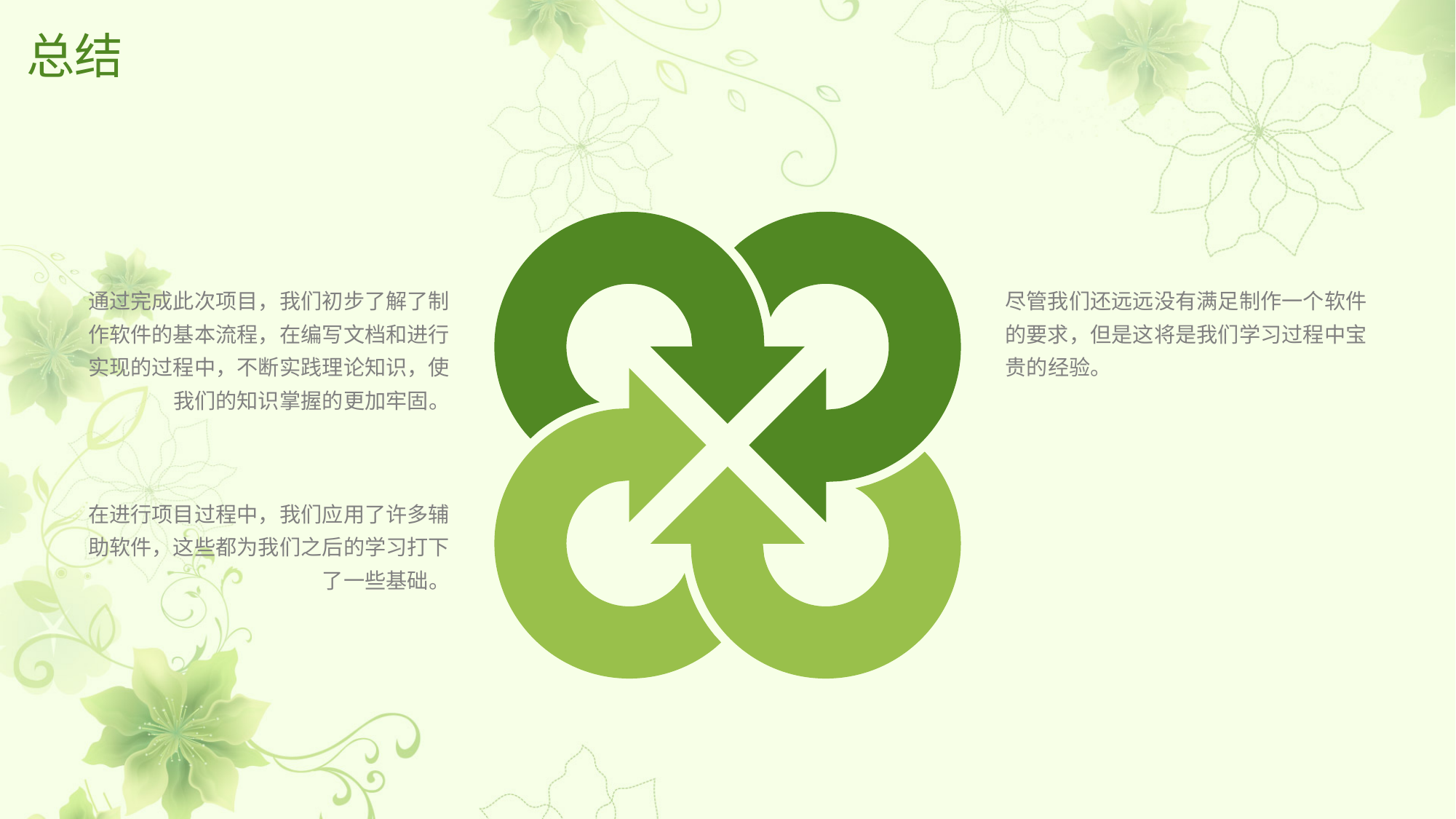

# 总结

通过完成此次项目，我们初步了解了制作软件的基本流程，在编写文档和进行实现的过程中，不断实践理论知识，使我们的知识掌握的更加牢固。
尽管我们还远远没有满足制作一个软件的要求，但是这将是我们学习过程中宝贵的经验。

在进行项目过程中，我们应用了许多辅助软件，这些都为我们之后的学习打下了一些基础。